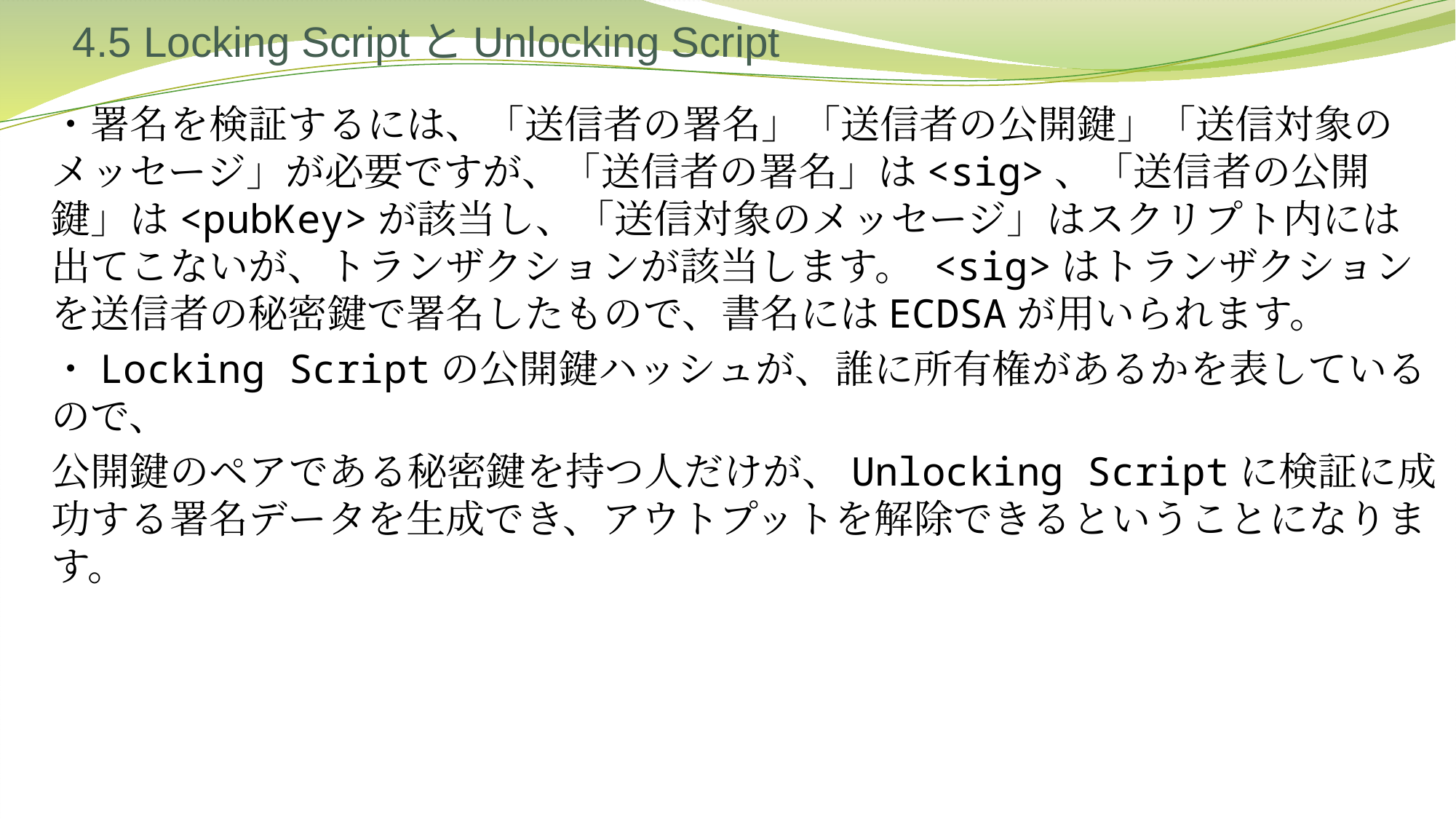

# 4.5 Locking ScriptとUnlocking Script
・署名を検証するには、「送信者の署名」「送信者の公開鍵」「送信対象のメッセージ」が必要ですが、「送信者の署名」は<sig>、「送信者の公開鍵」は<pubKey>が該当し、「送信対象のメッセージ」はスクリプト内には出てこないが、トランザクションが該当します。 <sig>はトランザクションを送信者の秘密鍵で署名したもので、書名にはECDSAが用いられます。
・Locking Scriptの公開鍵ハッシュが、誰に所有権があるかを表しているので、
公開鍵のペアである秘密鍵を持つ人だけが、Unlocking Scriptに検証に成功する署名データを生成でき、アウトプットを解除できるということになります。